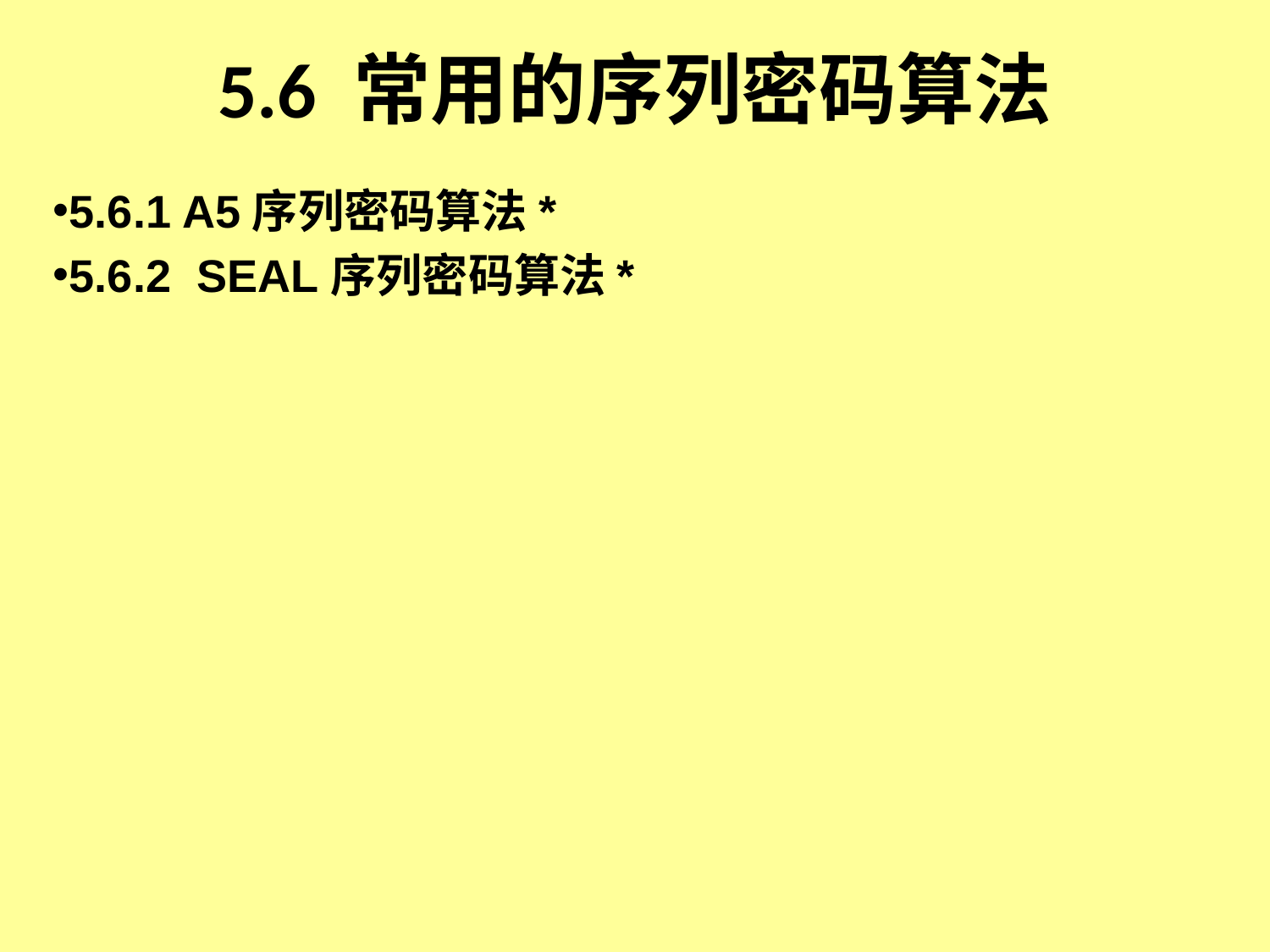

# 5.6 常用的序列密码算法
5.6.1 A5序列密码算法*
5.6.2  SEAL序列密码算法*